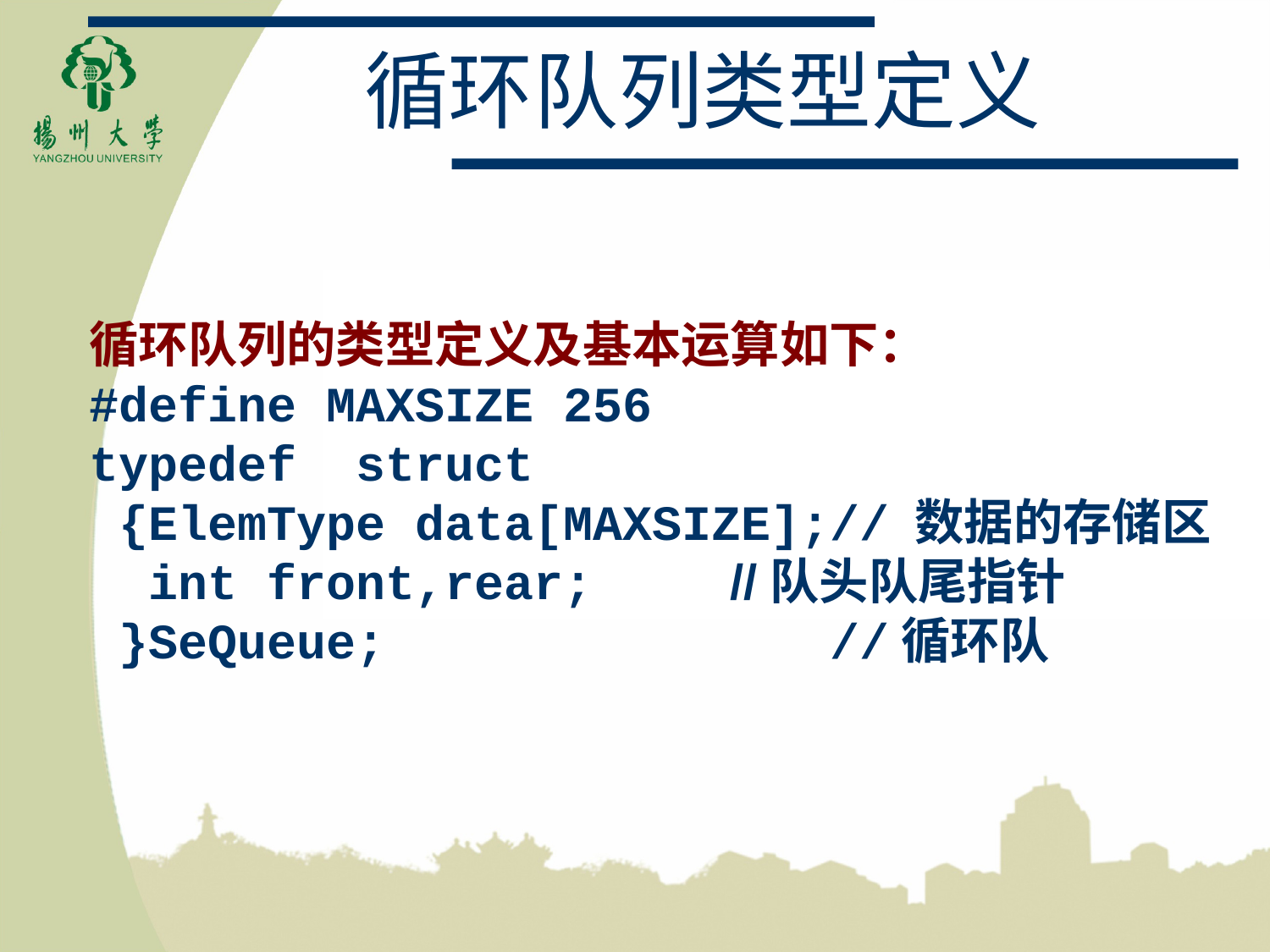

# 循环队列类型定义
循环队列的类型定义及基本运算如下：
#define MAXSIZE 256
typedef  struct
 {ElemType data[MAXSIZE];// 数据的存储区
  int front,rear;          //队头队尾指针
 }SeQueue;               //循环队